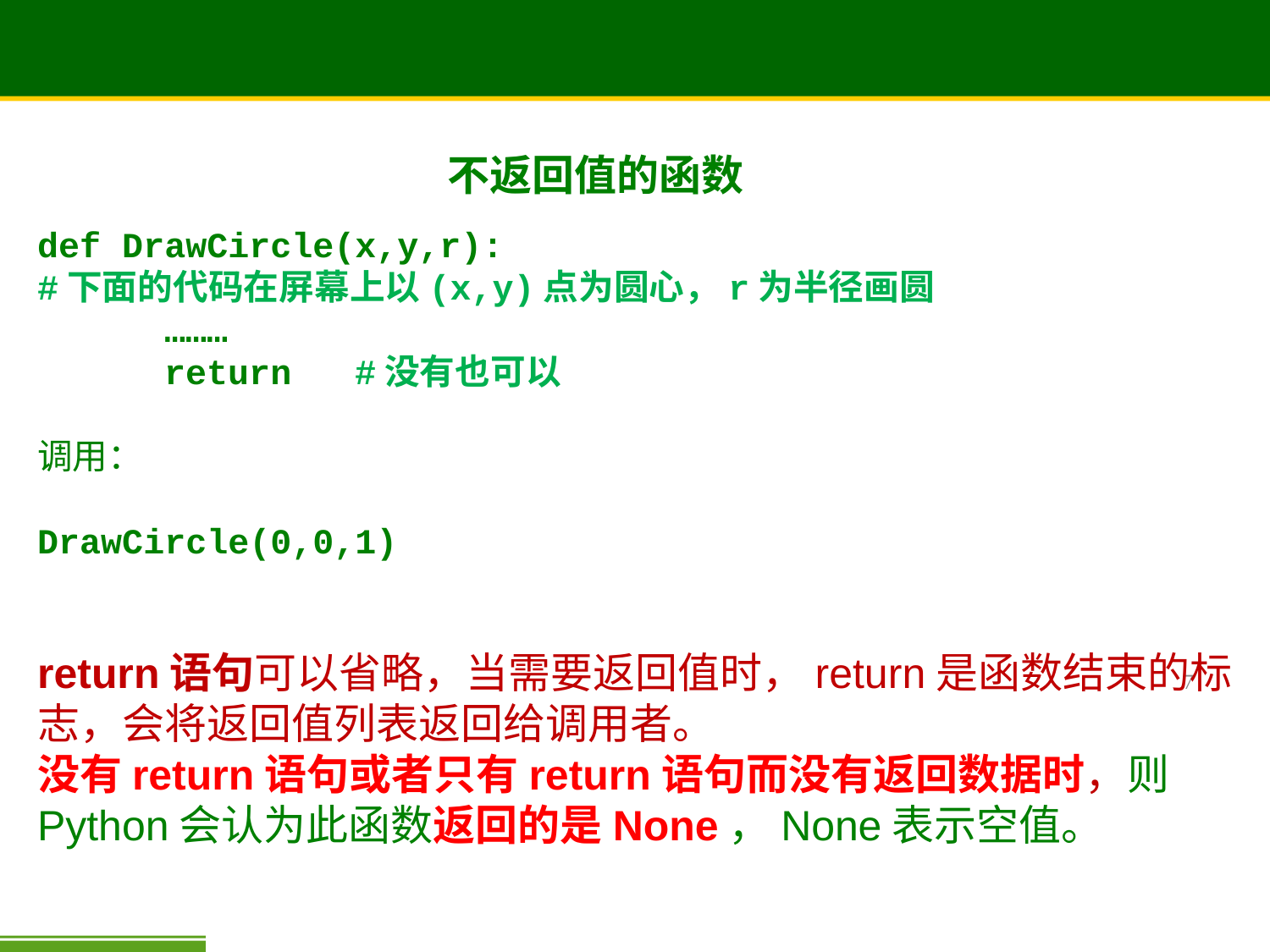

# 不返回值的函数
def DrawCircle(x,y,r):
#下面的代码在屏幕上以(x,y)点为圆心，r为半径画圆
	………
	return   #没有也可以

调用：

DrawCircle(0,0,1)

return语句可以省略，当需要返回值时，return是函数结束的标志，会将返回值列表返回给调用者。如果定义函数时
没有return语句或者只有return语句而没有返回数据时，则Python会认为此函数返回的是None，None表示空值。

7